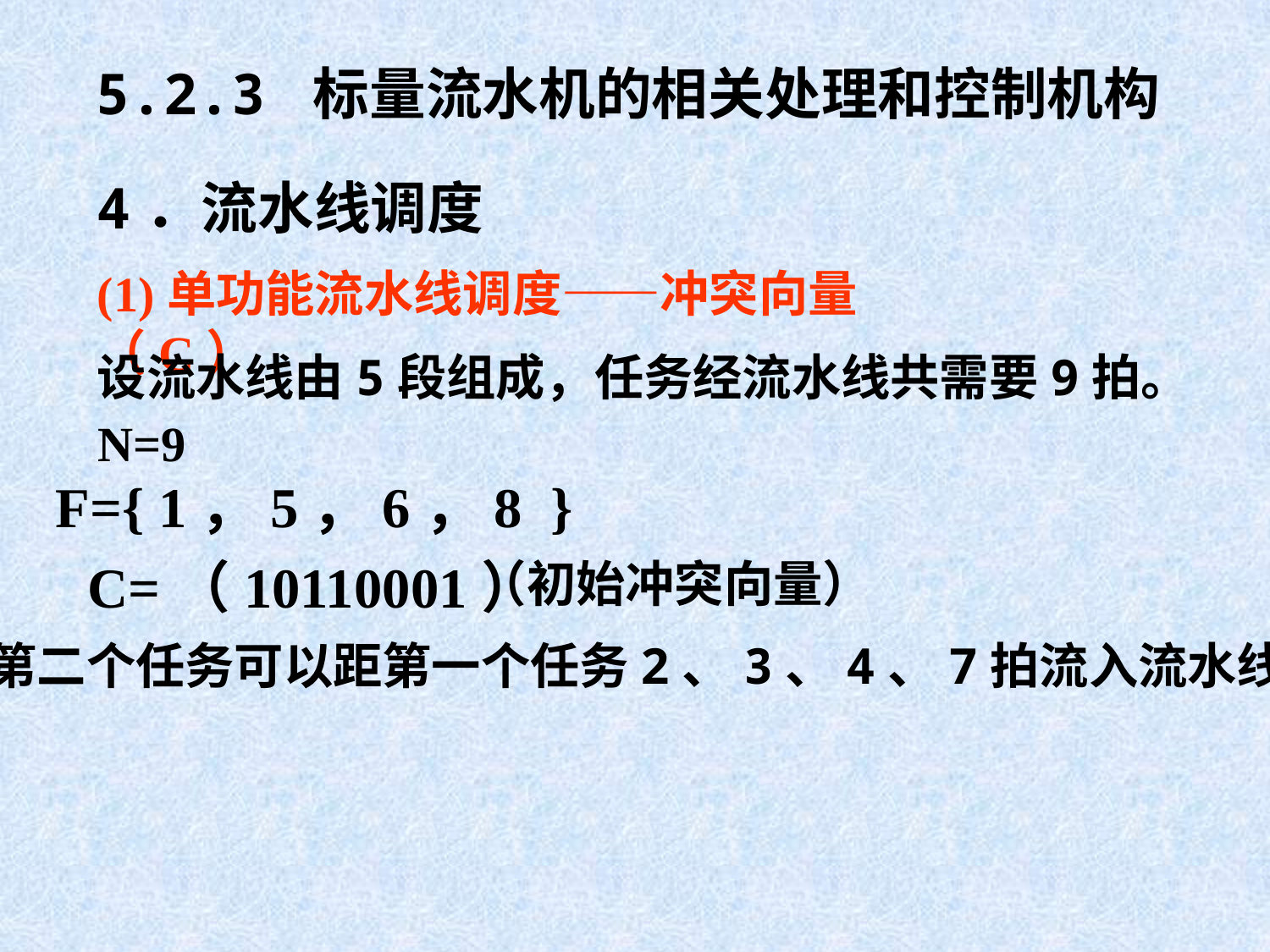

5.2.3 标量流水机的相关处理和控制机构
4．流水线调度
(1)单功能流水线调度——冲突向量（C）
设流水线由5段组成，任务经流水线共需要9拍。
N=9
F={ 1，5，6，8  }
C=（10110001）
（初始冲突向量）
第二个任务可以距第一个任务2、3、4、7拍流入流水线